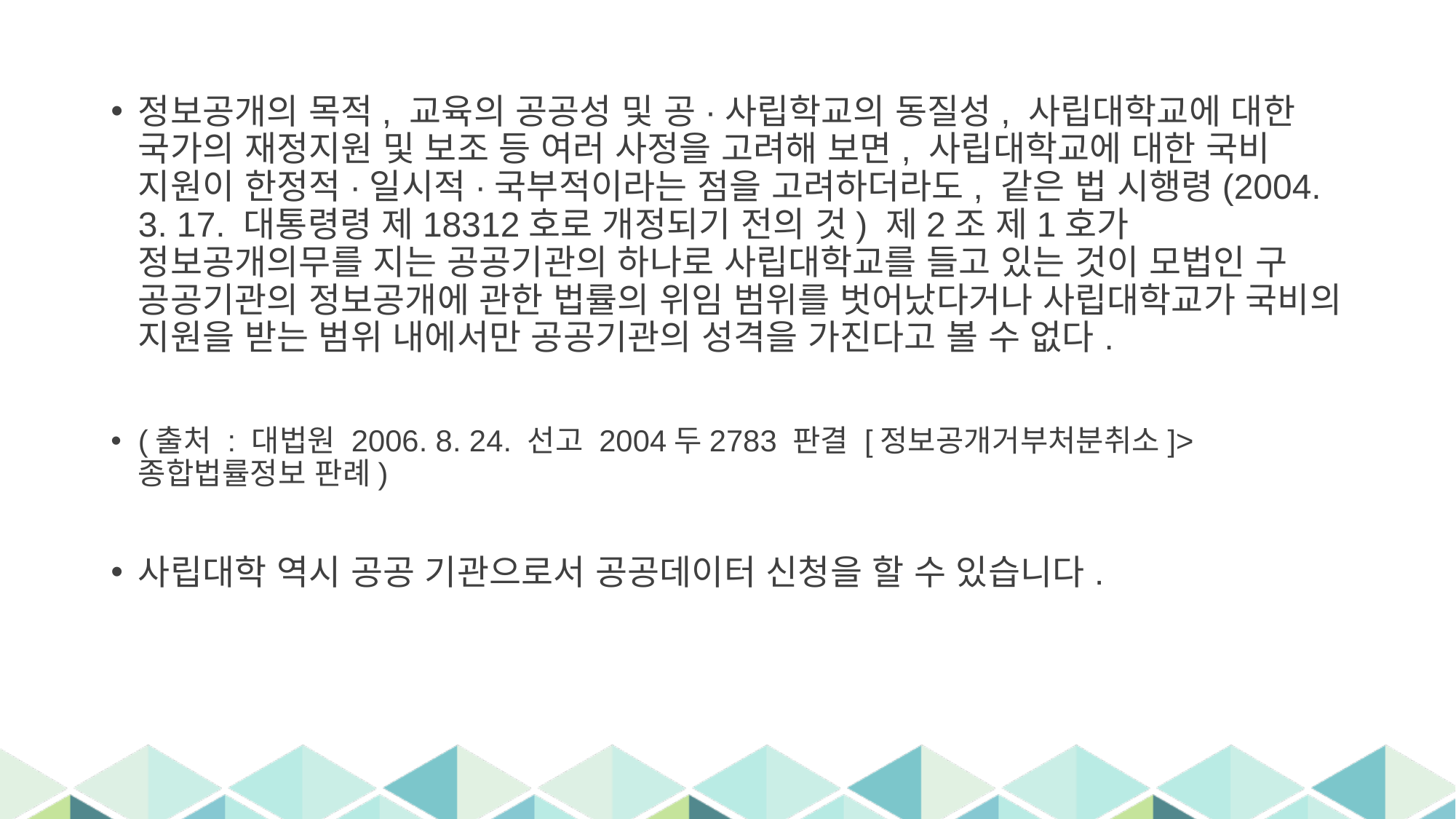

#
정보공개의 목적, 교육의 공공성 및 공·사립학교의 동질성, 사립대학교에 대한 국가의 재정지원 및 보조 등 여러 사정을 고려해 보면, 사립대학교에 대한 국비 지원이 한정적·일시적·국부적이라는 점을 고려하더라도, 같은 법 시행령(2004. 3. 17. 대통령령 제18312호로 개정되기 전의 것) 제2조 제1호가 정보공개의무를 지는 공공기관의 하나로 사립대학교를 들고 있는 것이 모법인 구 공공기관의 정보공개에 관한 법률의 위임 범위를 벗어났다거나 사립대학교가 국비의 지원을 받는 범위 내에서만 공공기관의 성격을 가진다고 볼 수 없다.

(출처 : 대법원 2006. 8. 24. 선고 2004두2783 판결 [정보공개거부처분취소]>종합법률정보 판례)

사립대학 역시 공공 기관으로서 공공데이터 신청을 할 수 있습니다.